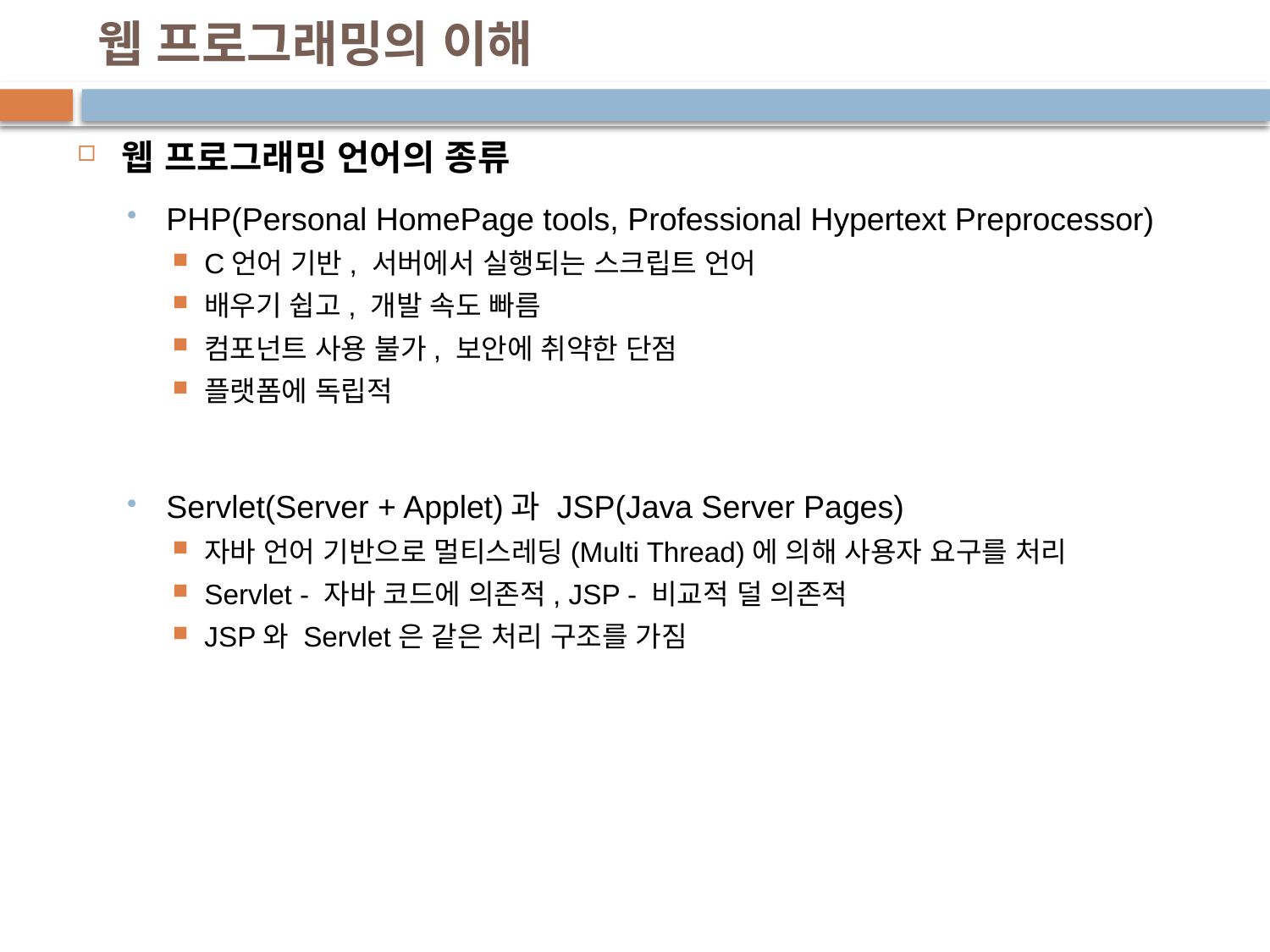

# 웹 프로그래밍의 이해
웹 프로그래밍 언어의 종류
PHP(Personal HomePage tools, Professional Hypertext Preprocessor)
C언어 기반, 서버에서 실행되는 스크립트 언어
배우기 쉽고, 개발 속도 빠름
컴포넌트 사용 불가, 보안에 취약한 단점
플랫폼에 독립적

Servlet(Server + Applet)과 JSP(Java Server Pages)
자바 언어 기반으로 멀티스레딩(Multi Thread)에 의해 사용자 요구를 처리
Servlet - 자바 코드에 의존적, JSP - 비교적 덜 의존적
JSP와 Servlet은 같은 처리 구조를 가짐